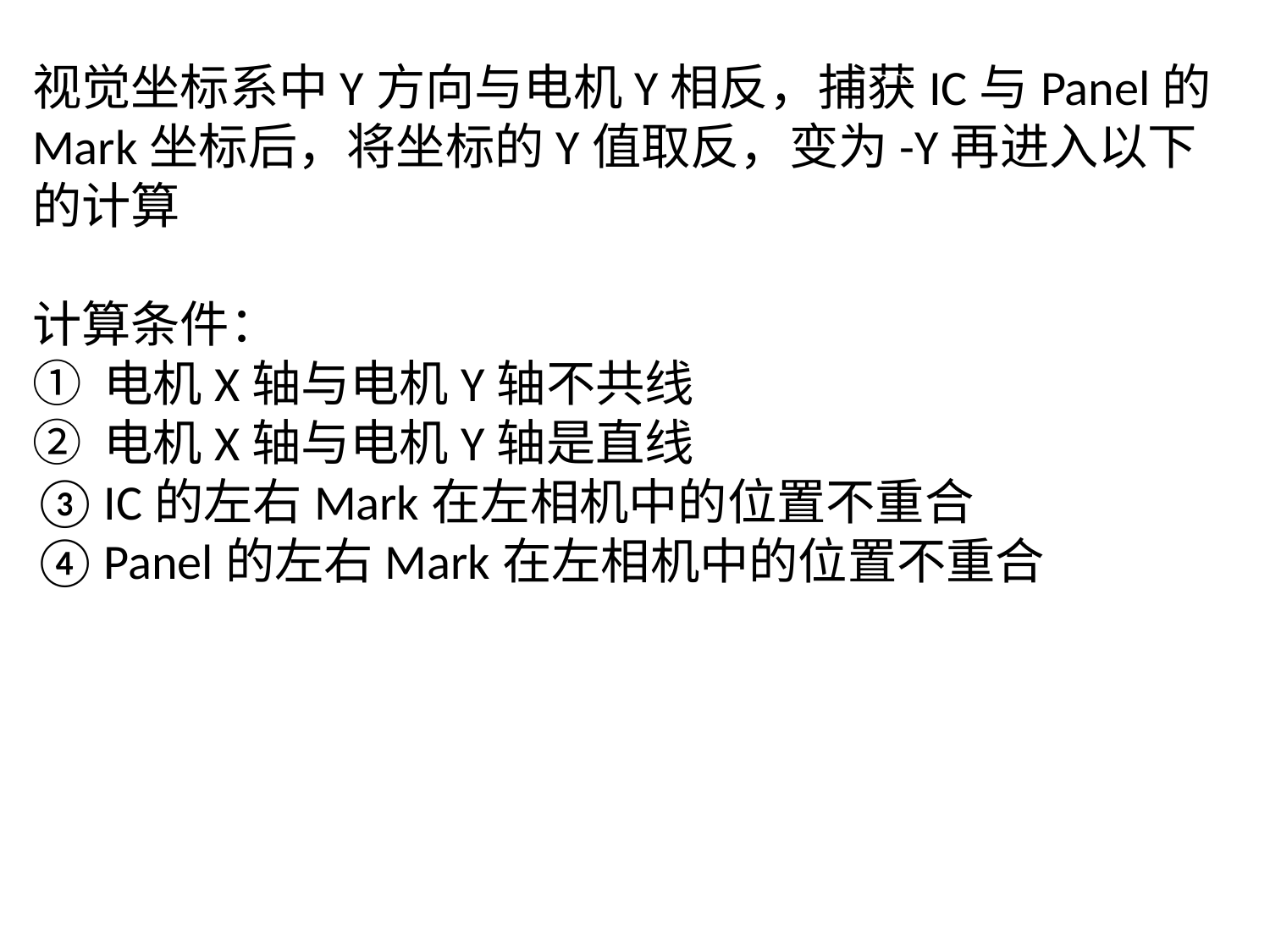

视觉坐标系中Y方向与电机Y相反，捕获IC与Panel的Mark坐标后，将坐标的Y值取反，变为-Y再进入以下的计算

计算条件：
电机X轴与电机Y轴不共线
电机X轴与电机Y轴是直线
IC的左右Mark在左相机中的位置不重合
Panel的左右Mark在左相机中的位置不重合